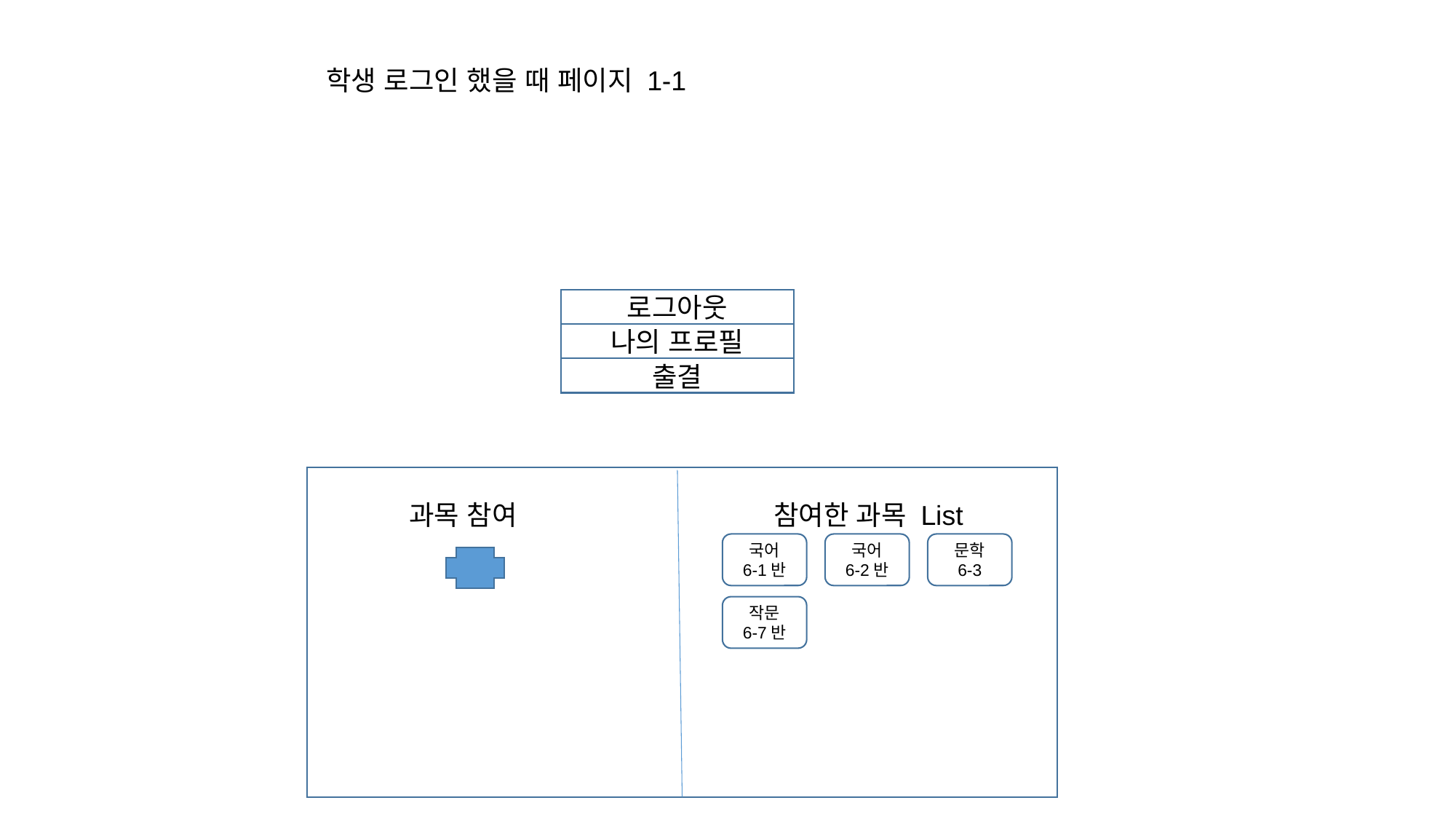

학생 로그인 했을 때 페이지 1-1
로그아웃
나의 프로필
출결

과목 참여
참여한 과목 List
국어
6-1반
국어
6-2반
문학
6-3

작문
6-7반